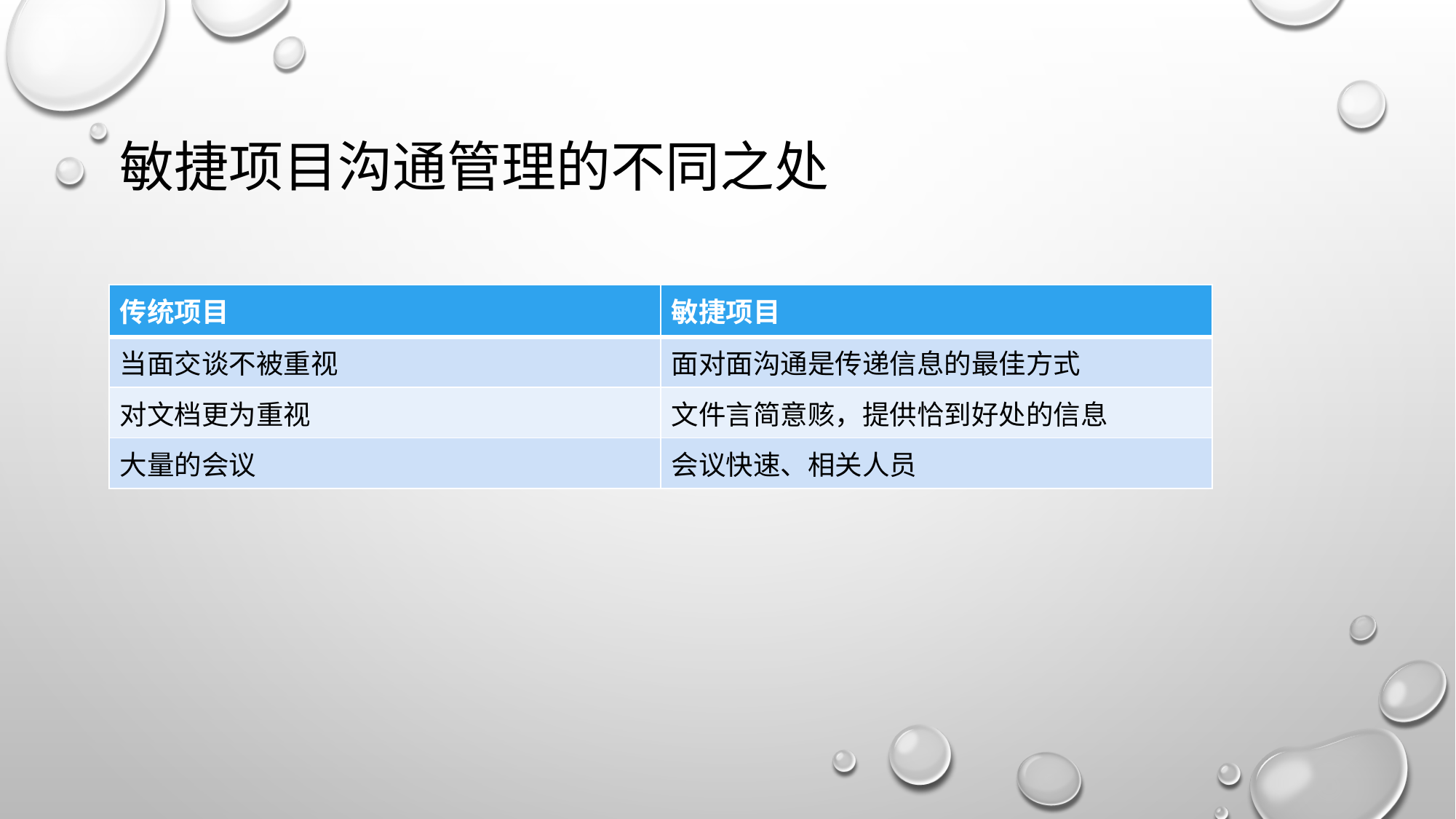

# 敏捷项目沟通管理的不同之处
| 传统项目 | 敏捷项目 |
| --- | --- |
| 当面交谈不被重视 | 面对面沟通是传递信息的最佳方式 |
| 对文档更为重视 | 文件言简意赅，提供恰到好处的信息 |
| 大量的会议 | 会议快速、相关人员 |